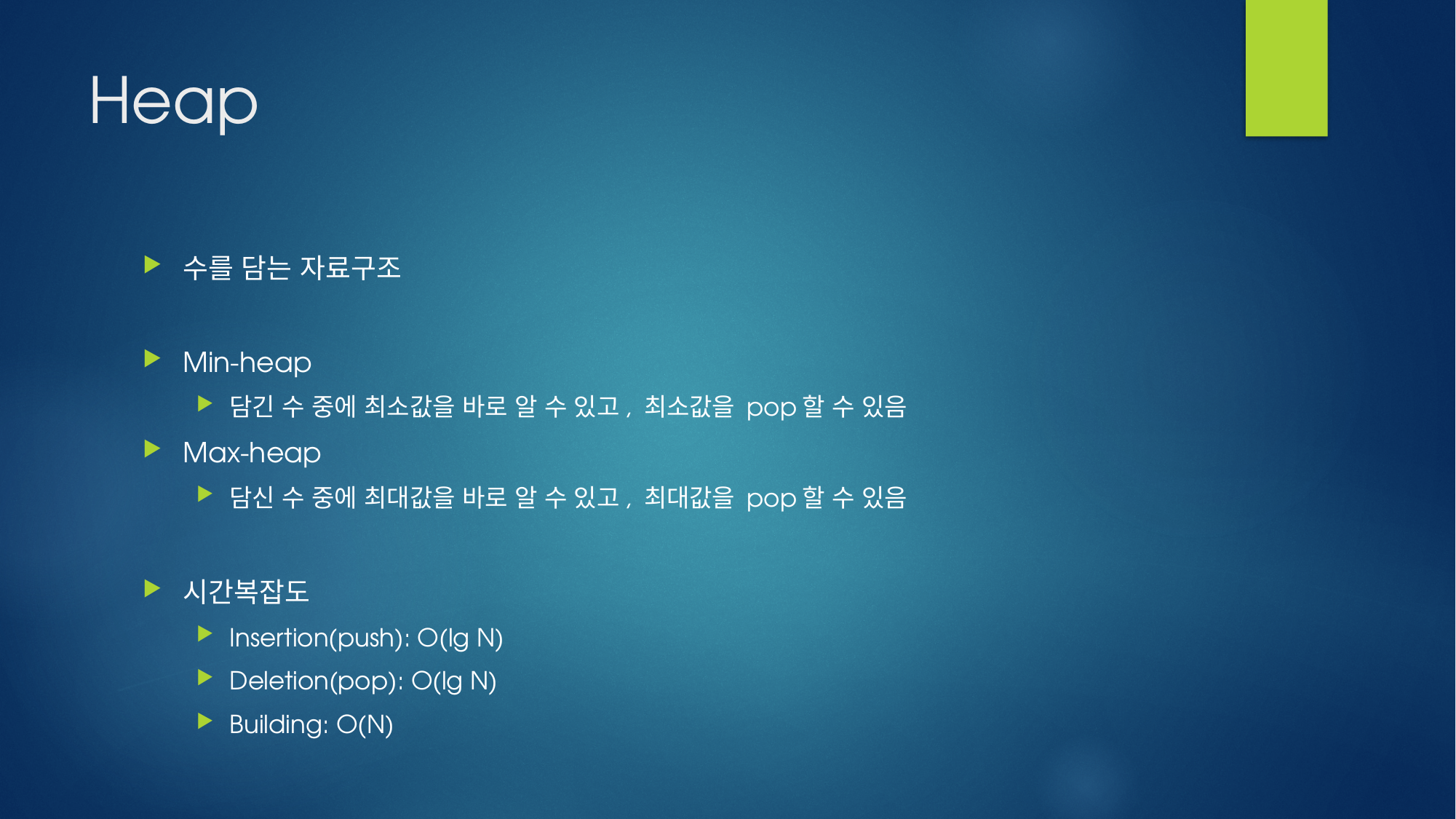

# Heap
수를 담는 자료구조

Min-heap
담긴 수 중에 최소값을 바로 알 수 있고, 최소값을 pop할 수 있음
Max-heap
담신 수 중에 최대값을 바로 알 수 있고, 최대값을 pop할 수 있음

시간복잡도
Insertion(push): O(lg N)
Deletion(pop): O(lg N)
Building: O(N)